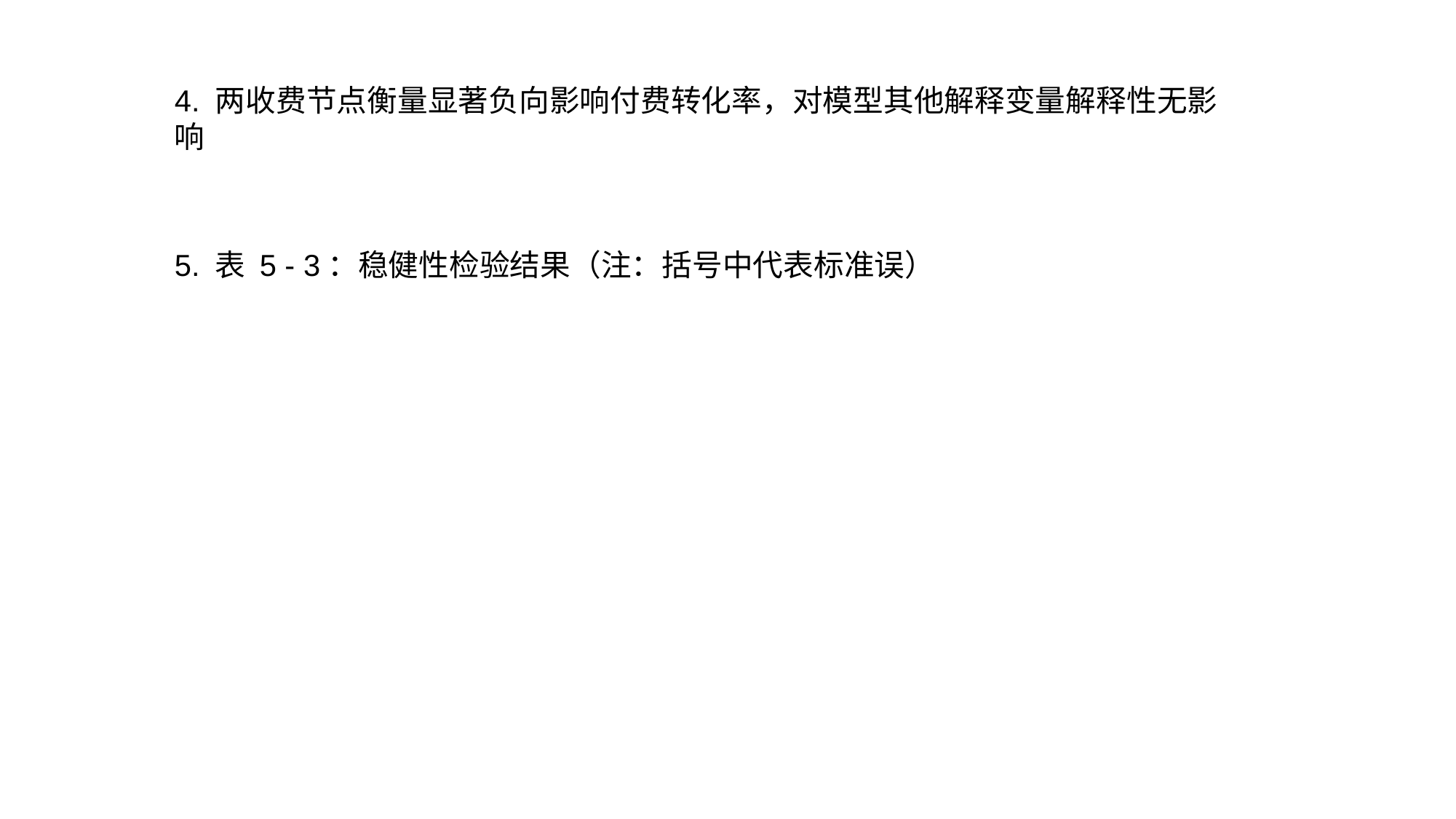

4. 两收费节点衡量显著负向影响付费转化率，对模型其他解释变量解释性无影响

5. 表 5 - 3：稳健性检验结果（注：括号中代表标准误）